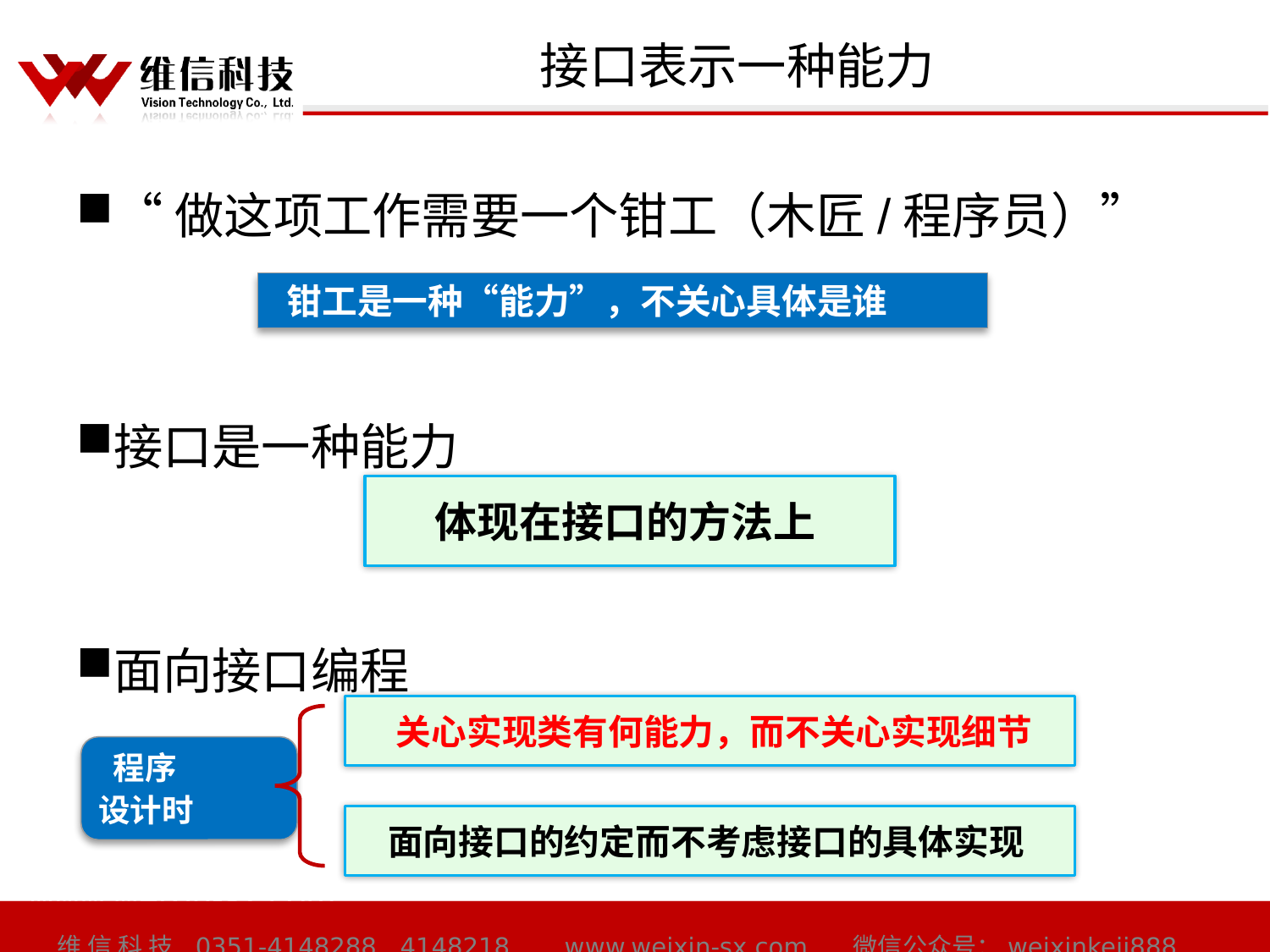

# 接口表示一种能力
“做这项工作需要一个钳工（木匠/程序员）”

接口是一种能力

面向接口编程
 钳工是一种“能力”，不关心具体是谁
体现在接口的方法上
 关心实现类有何能力，而不关心实现细节

 程序
设计时
面向接口的约定而不考虑接口的具体实现